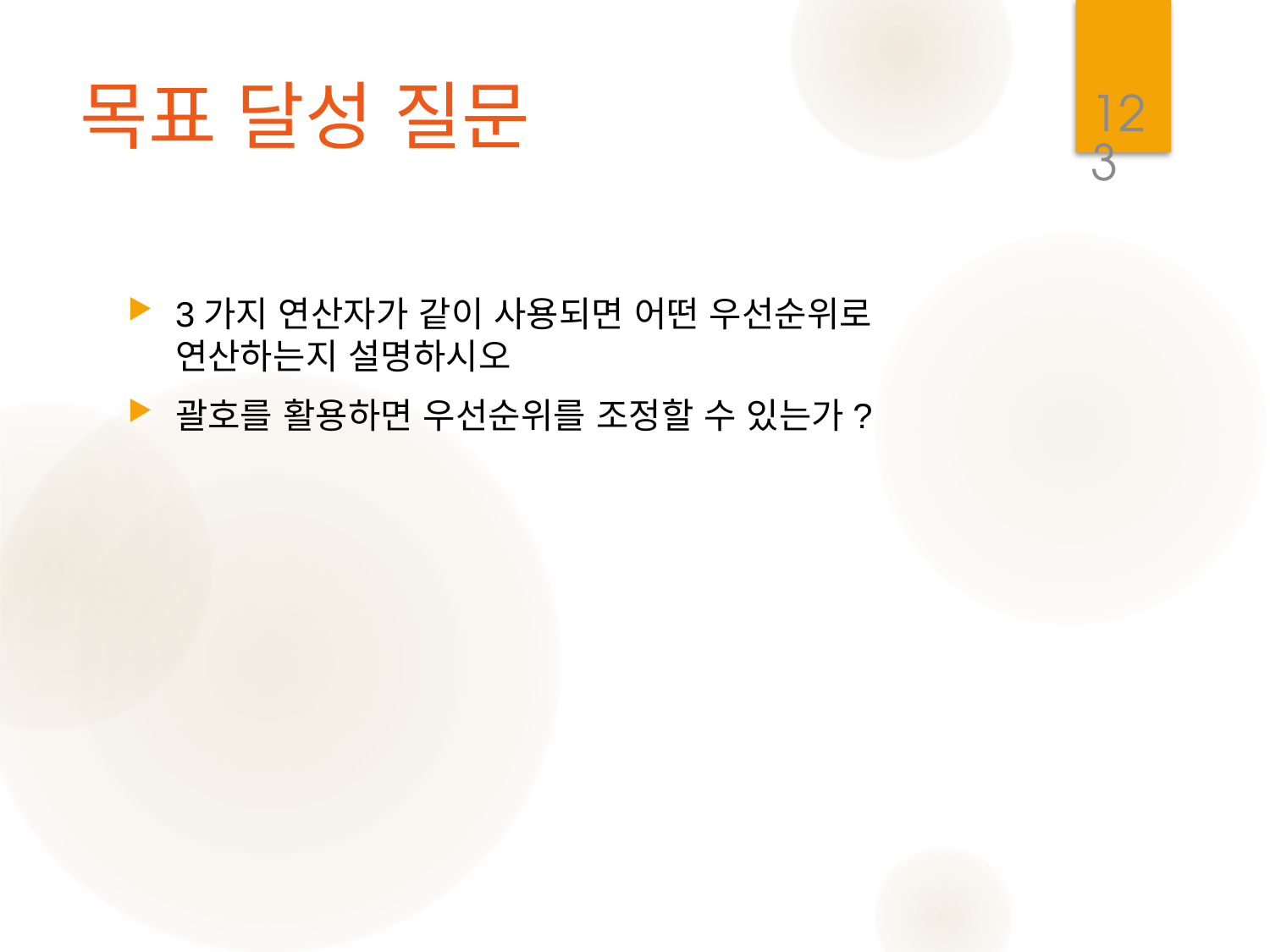

123
# 목표 달성 질문
3가지 연산자가 같이 사용되면 어떤 우선순위로 연산하는지 설명하시오
괄호를 활용하면 우선순위를 조정할 수 있는가?